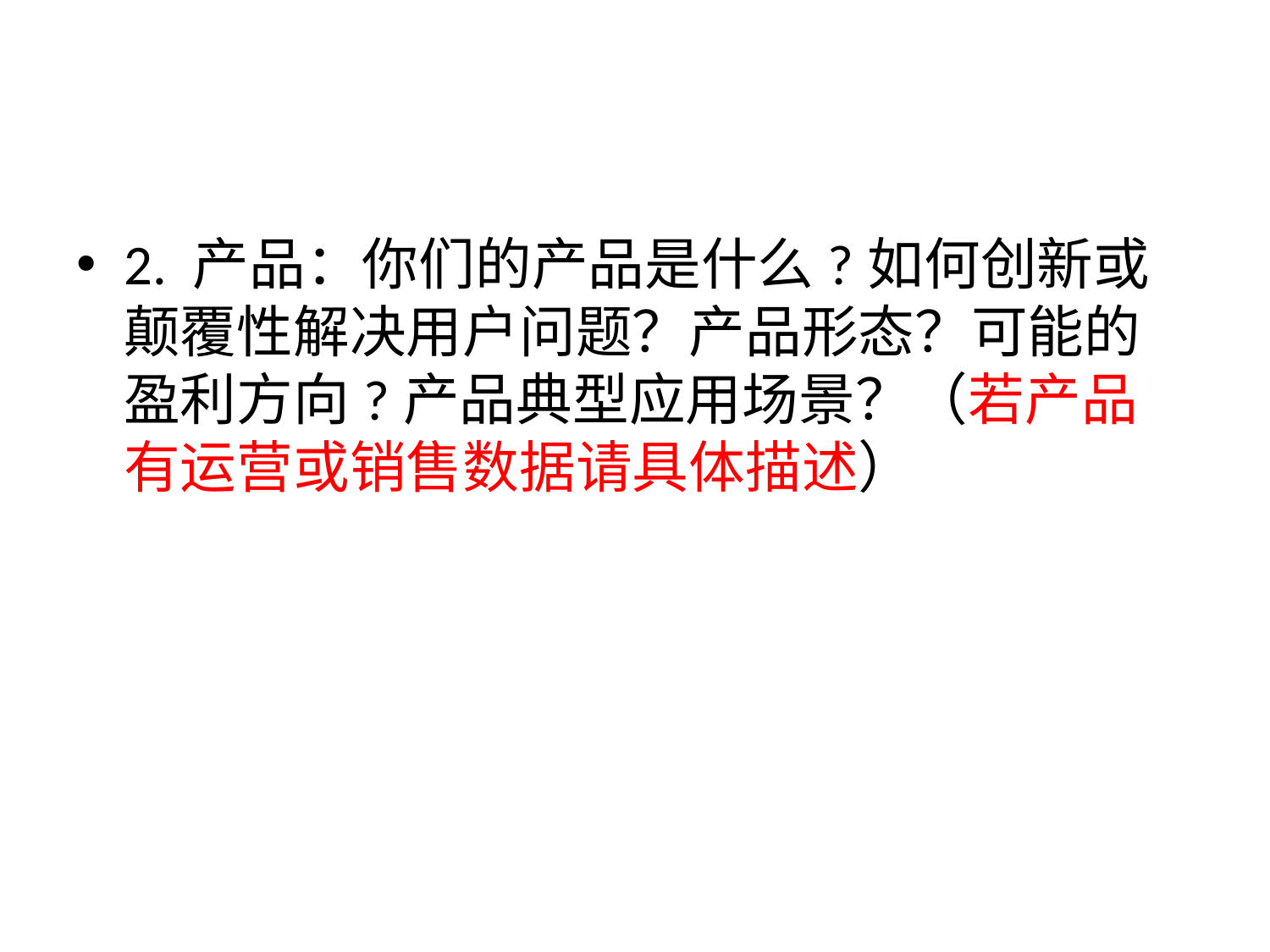

2. 产品：你们的产品是什么?如何创新或颠覆性解决用户问题？产品形态？可能的盈利方向?产品典型应用场景？（若产品有运营或销售数据请具体描述）